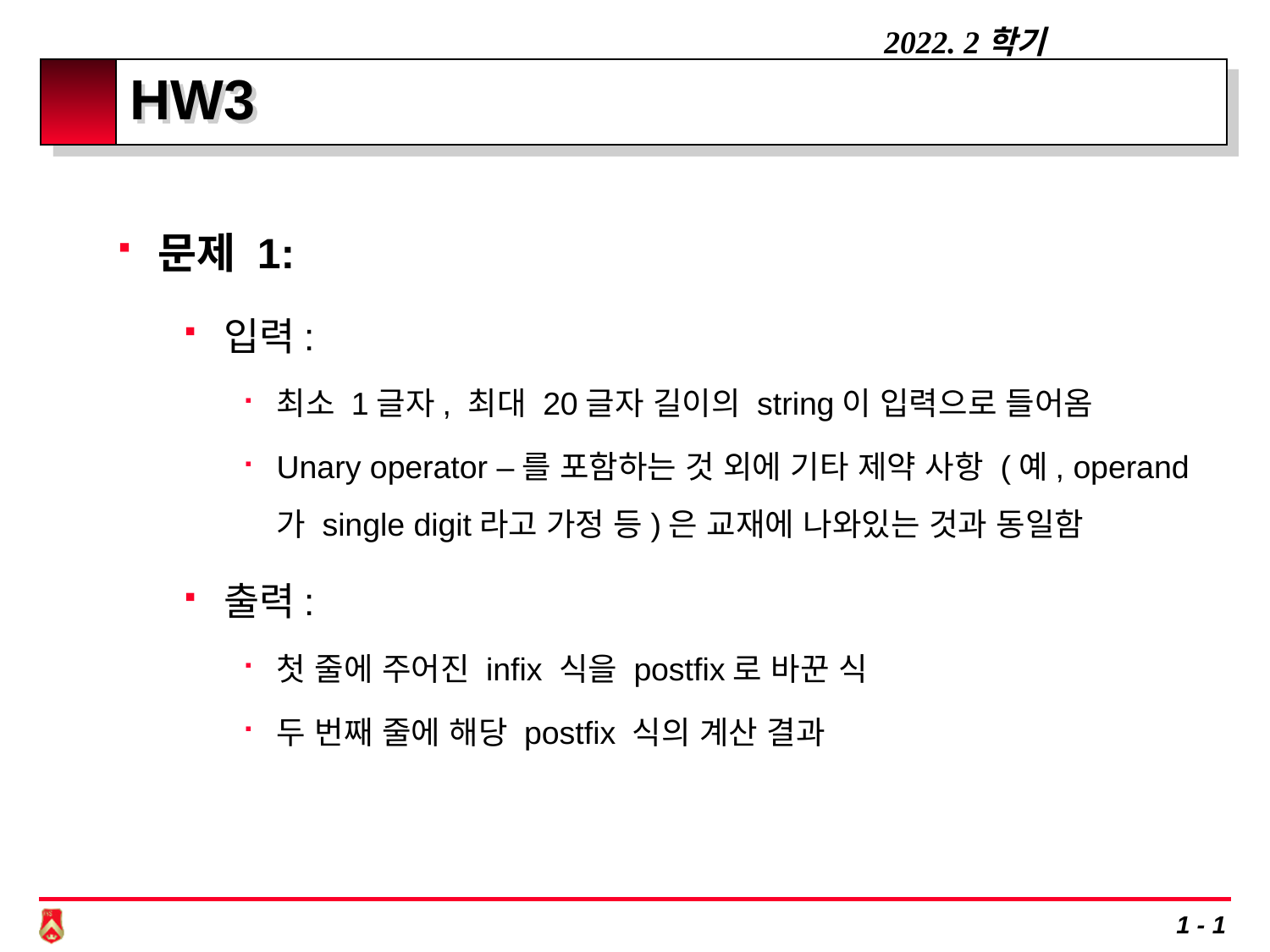

# HW3

문제 1:
입력:
최소 1글자, 최대 20글자 길이의 string이 입력으로 들어옴
Unary operator –를 포함하는 것 외에 기타 제약 사항 (예, operand가 single digit라고 가정 등)은 교재에 나와있는 것과 동일함
출력:
첫 줄에 주어진 infix 식을 postfix로 바꾼 식
두 번째 줄에 해당 postfix 식의 계산 결과

1 - 1